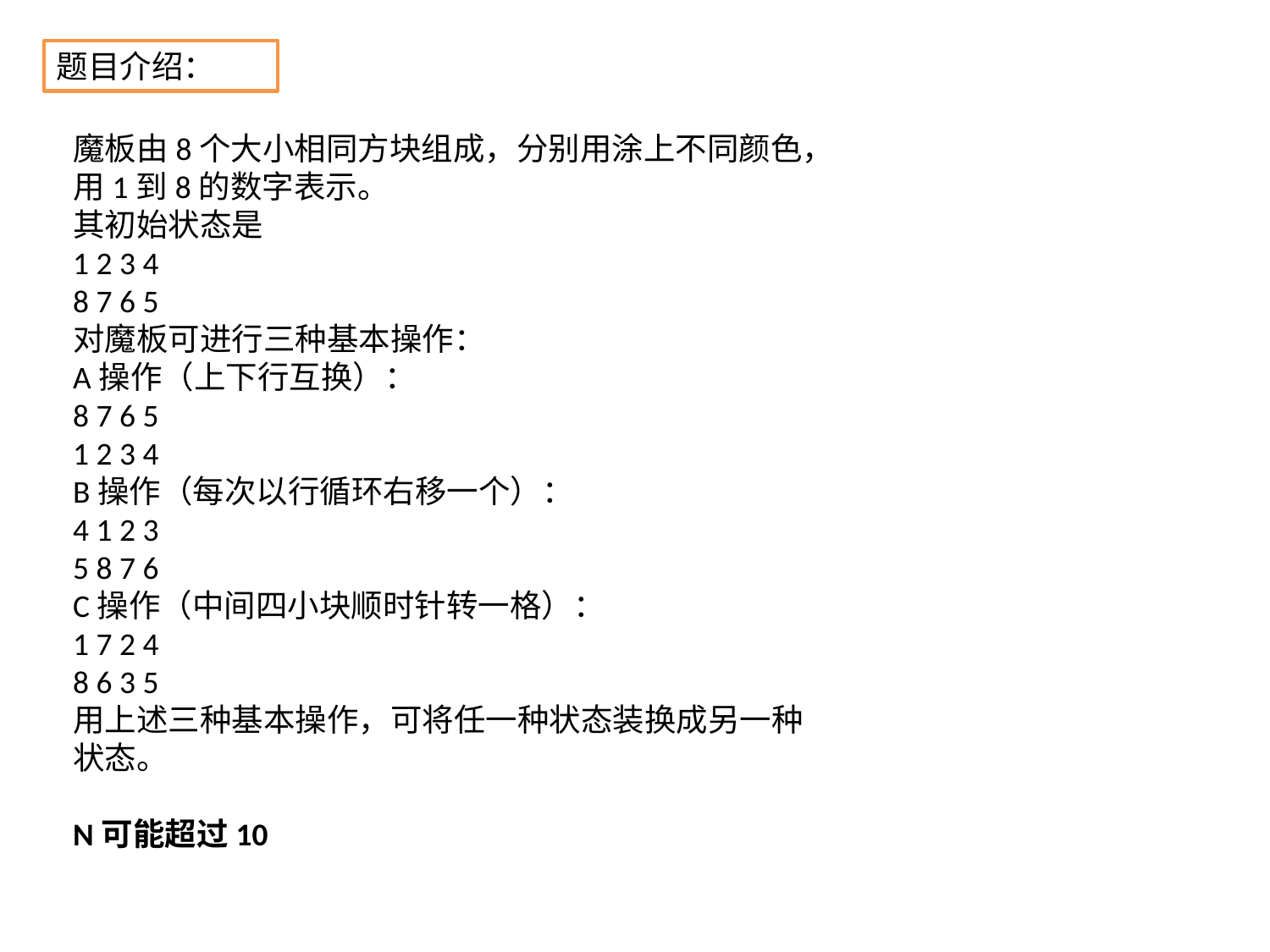

题目介绍：
魔板由8个大小相同方块组成，分别用涂上不同颜色，用1到8的数字表示。
其初始状态是
1 2 3 4
8 7 6 5
对魔板可进行三种基本操作：
A操作（上下行互换）：
8 7 6 5
1 2 3 4
B操作（每次以行循环右移一个）：
4 1 2 3
5 8 7 6
C操作（中间四小块顺时针转一格）：
1 7 2 4
8 6 3 5
用上述三种基本操作，可将任一种状态装换成另一种状态。

N可能超过10